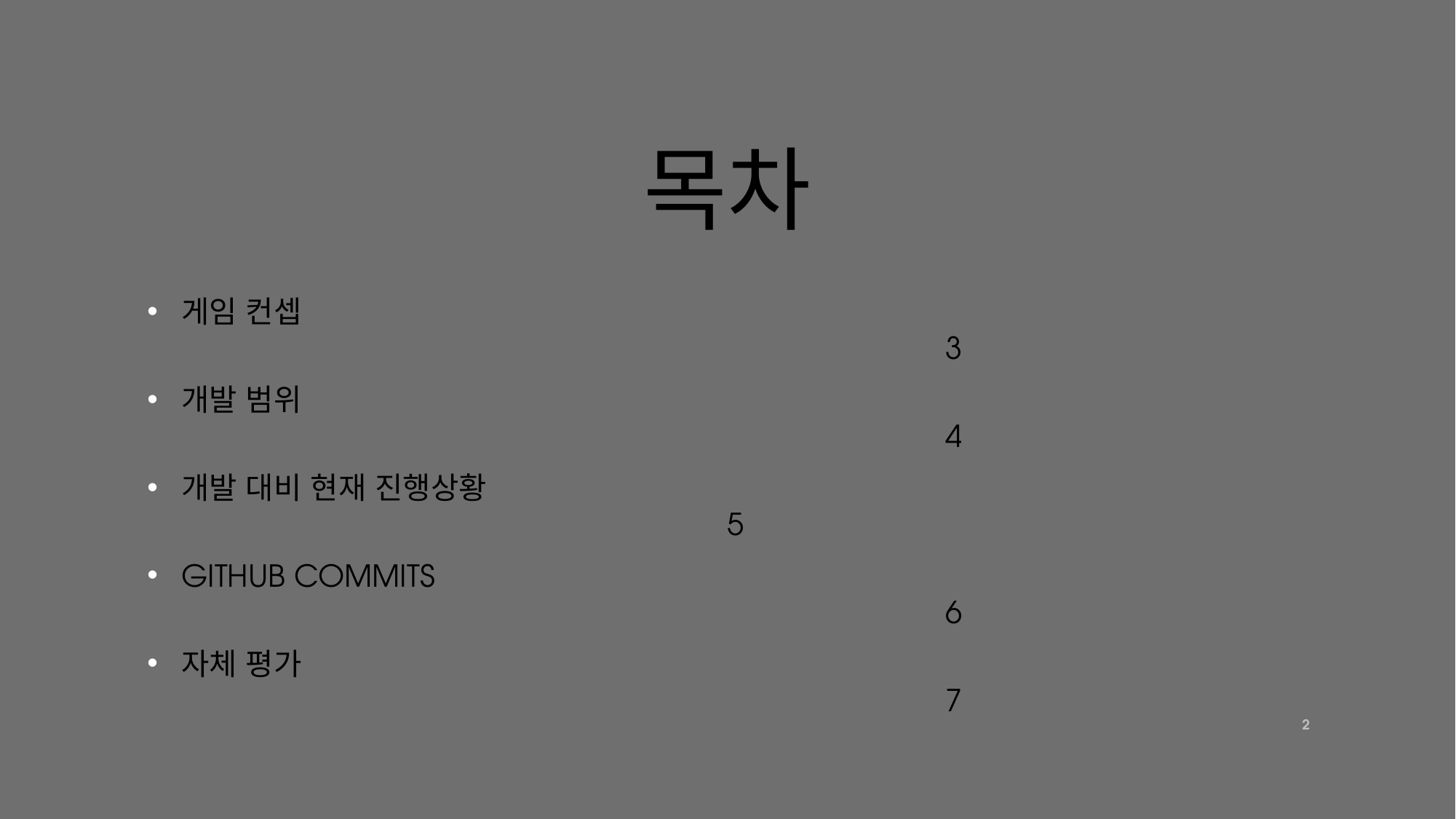

# 목차
게임 컨셉																3
개발 범위																4
개발 대비 현재 진행상황													5
Github commits															6
자체 평가  																7
2